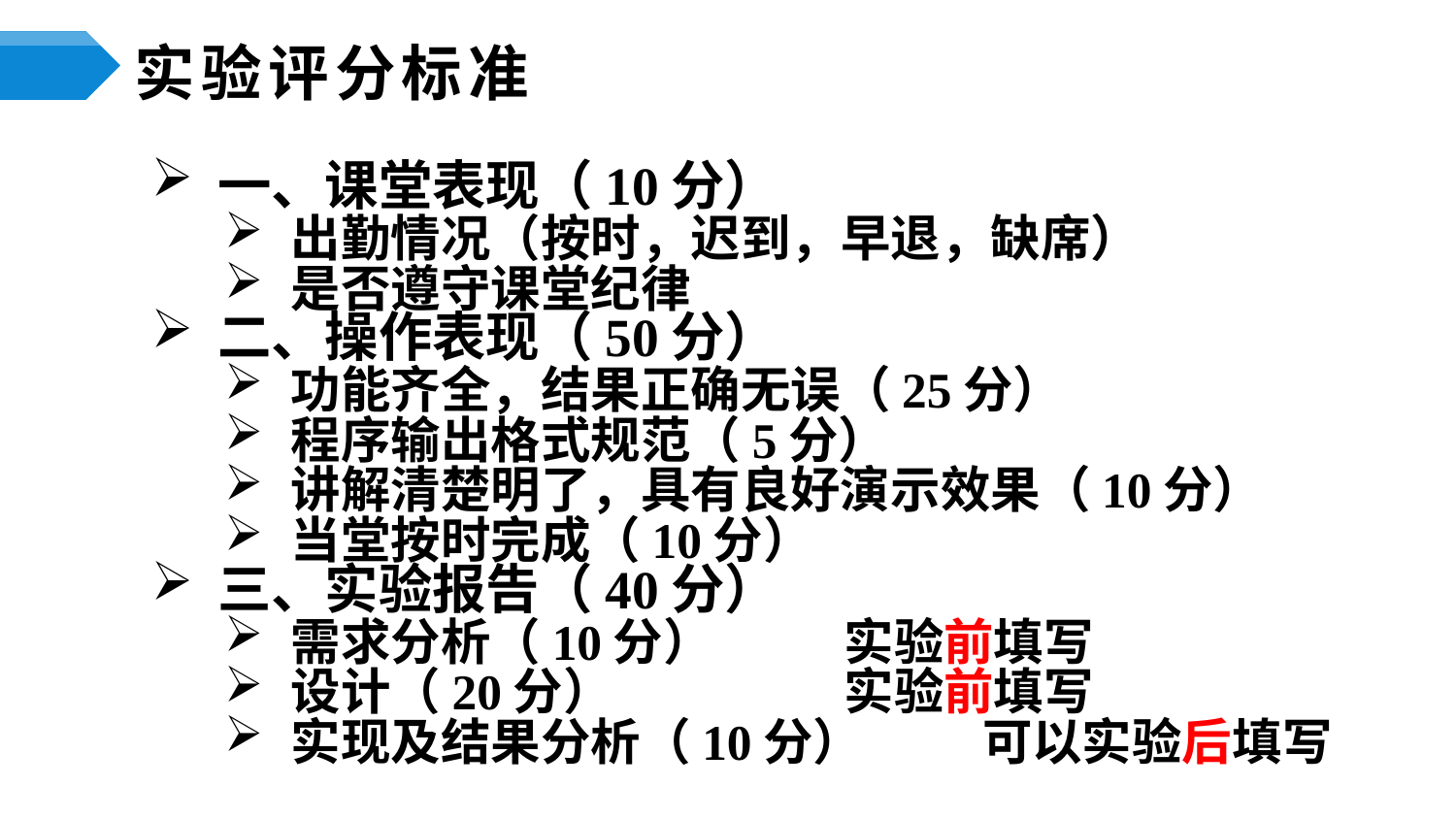

# 实验评分标准
一、课堂表现（10分）
出勤情况（按时，迟到，早退，缺席）
是否遵守课堂纪律
二、操作表现（50分）
功能齐全，结果正确无误（25分）
程序输出格式规范（5分）
讲解清楚明了，具有良好演示效果（10分）
当堂按时完成（10分）
三、实验报告（40分）
需求分析（10分）		实验前填写
设计（20分）	  		实验前填写
实现及结果分析（10分）	可以实验后填写